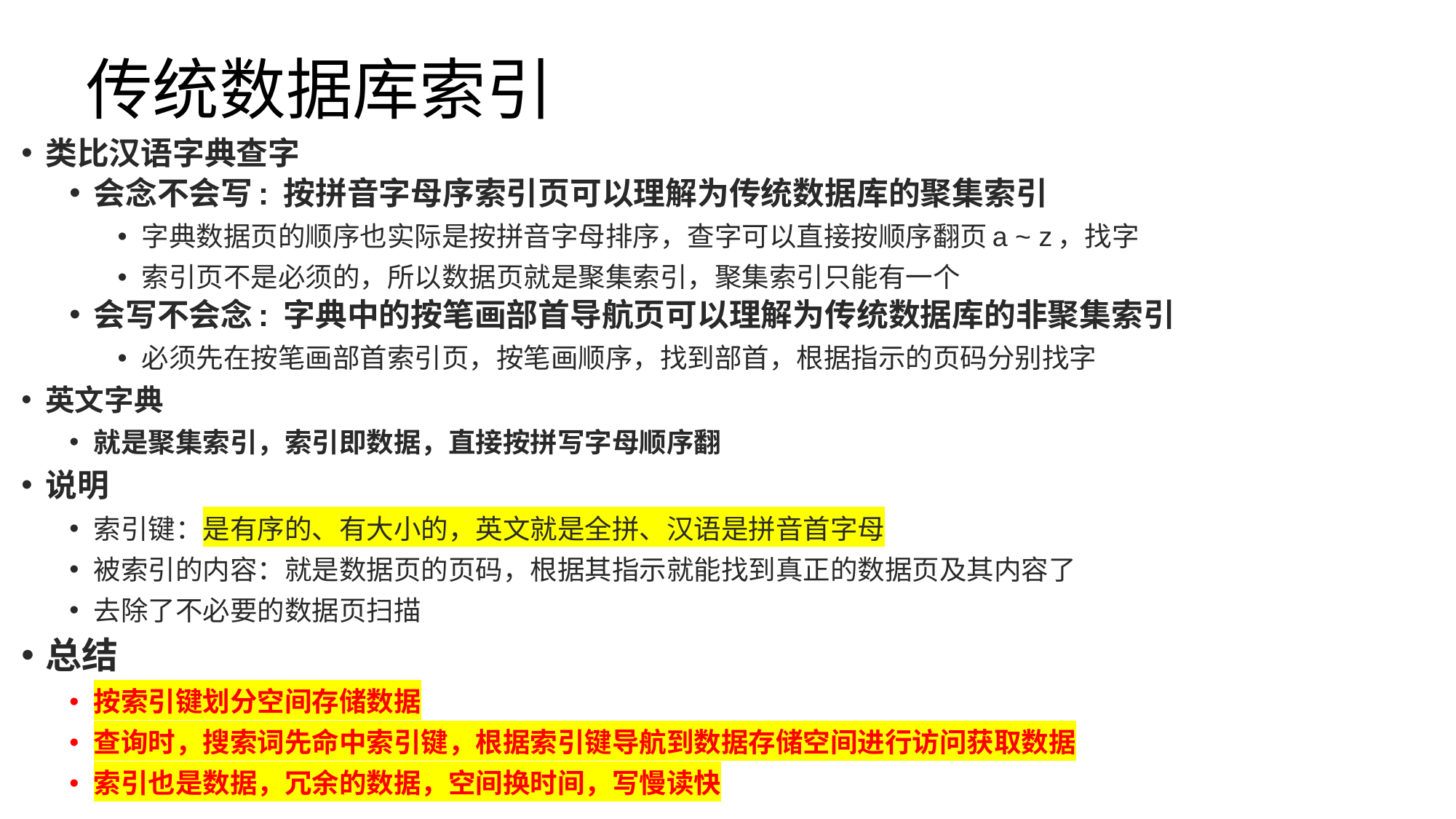

# 传统数据库索引
类比汉语字典查字
会念不会写: 按拼音字母序索引页可以理解为传统数据库的聚集索引
字典数据页的顺序也实际是按拼音字母排序，查字可以直接按顺序翻页a ~ z，找字
索引页不是必须的，所以数据页就是聚集索引，聚集索引只能有一个
会写不会念: 字典中的按笔画部首导航页可以理解为传统数据库的非聚集索引
必须先在按笔画部首索引页，按笔画顺序，找到部首，根据指示的页码分别找字
英文字典
就是聚集索引，索引即数据，直接按拼写字母顺序翻
说明
索引键：是有序的、有大小的，英文就是全拼、汉语是拼音首字母
被索引的内容：就是数据页的页码，根据其指示就能找到真正的数据页及其内容了
去除了不必要的数据页扫描
总结
按索引键划分空间存储数据
查询时，搜索词先命中索引键，根据索引键导航到数据存储空间进行访问获取数据
索引也是数据，冗余的数据，空间换时间，写慢读快